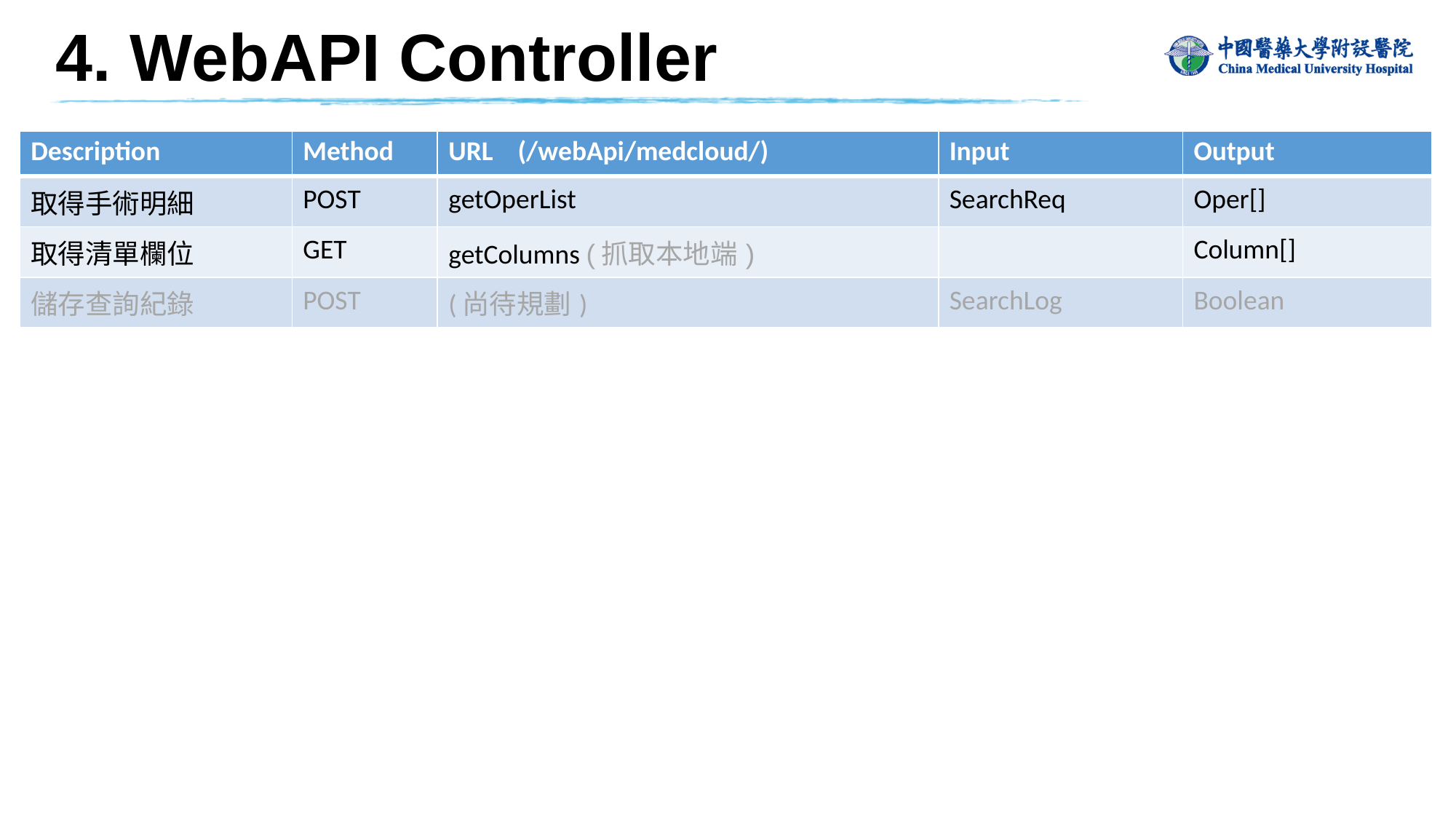

4. WebAPI Controller
| Description | Method | URL (/webApi/medcloud/) | Input | Output |
| --- | --- | --- | --- | --- |
| 取得手術明細 | POST | getOperList | SearchReq | Oper[] |
| 取得清單欄位 | GET | getColumns (抓取本地端) |  | Column[] |
| 儲存查詢紀錄 | POST | (尚待規劃) | SearchLog | Boolean |